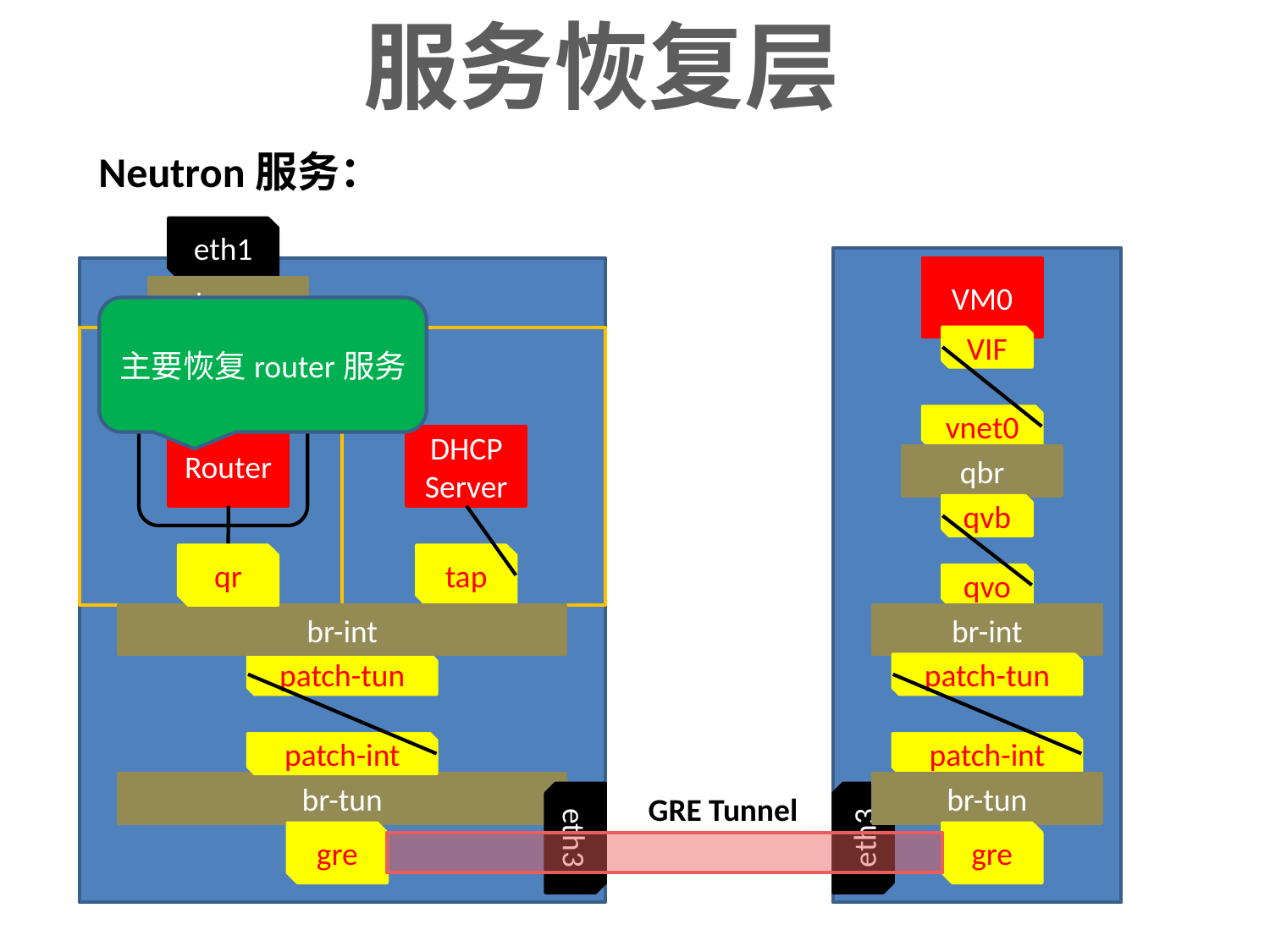

服务恢复层
Neutron服务：
eth1

VM0
br-ex
主要恢复router服务

qg
VIF

vnet0
Router
DHCP
Server
qbr
qvb
qr
tap
qvo
br-int
br-int
patch-tun
patch-tun
patch-int
patch-int
br-tun
br-tun
GRE Tunnel
eth3
eth3
gre
gre